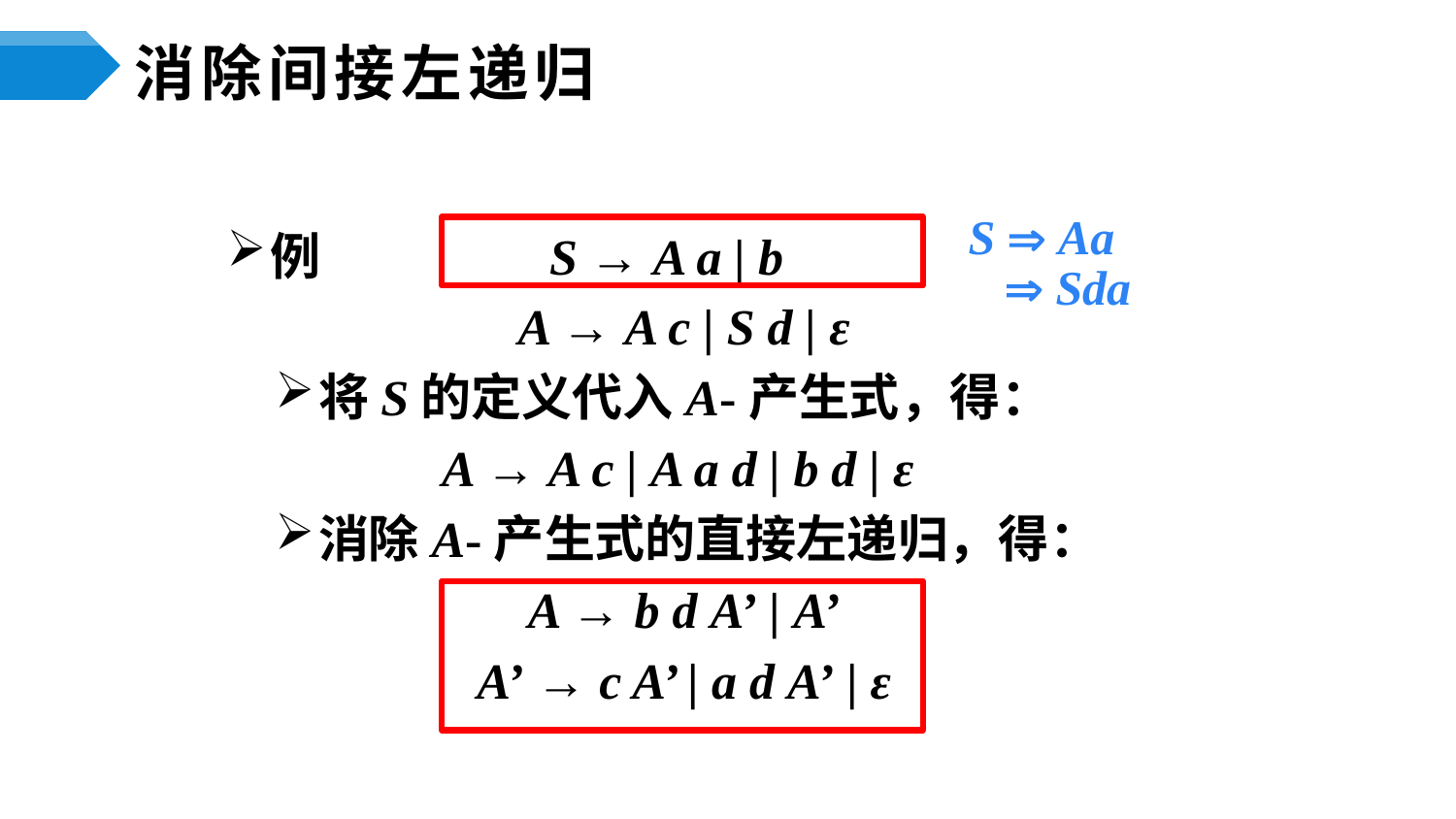

# 消除间接左递归
例                   S → A a | b
A → A c | S d | ε
将S的定义代入A-产生式，得：
A → A c | A a d | b d | ε
消除A-产生式的直接左递归，得：
A → b d A’ | A’
A’ → c A’ | a d A’ | ε

S ⇒ Aa
   ⇒ Sda